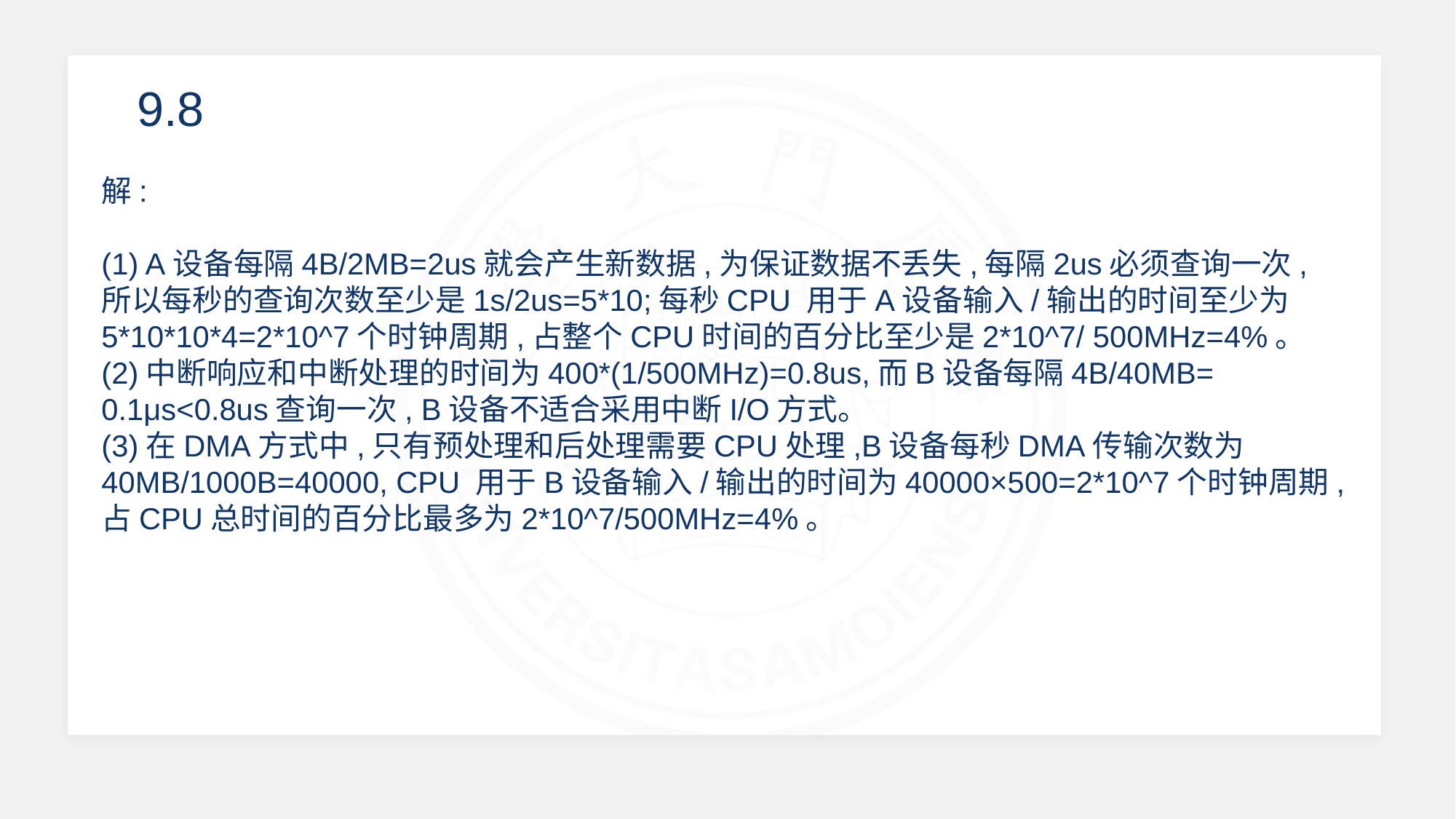

9.8

解:

(1) A设备每隔4B/2MB=2us就会产生新数据,为保证数据不丢失,每隔2us必须查询一次,所以每秒的查询次数至少是1s/2us=5*10;每秒CPU 用于A设备输入/输出的时间至少为5*10*10*4=2*10^7个时钟周期,占整个CPU时间的百分比至少是2*10^7/ 500MHz=4%。
(2)中断响应和中断处理的时间为400*(1/500MHz)=0.8us,而B设备每隔4B/40MB= 0.1μs<0.8us查询一次, B设备不适合采用中断I/O方式。
(3)在DMA方式中,只有预处理和后处理需要CPU处理,B设备每秒DMA传输次数为40MB/1000B=40000, CPU 用于B设备输入/输出的时间为40000×500=2*10^7个时钟周期,占CPU总时间的百分比最多为2*10^7/500MHz=4%。